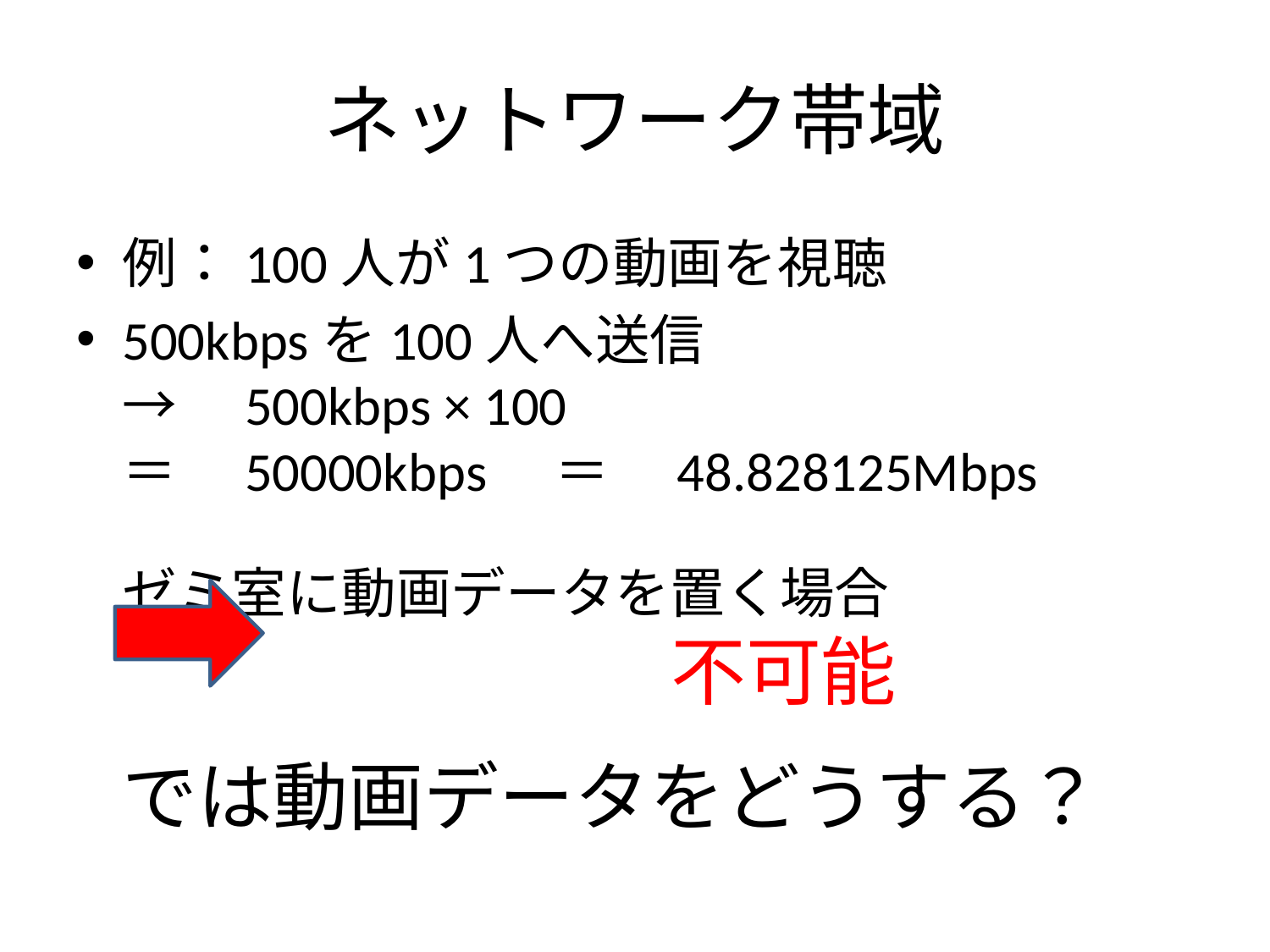

# ネットワーク帯域
例：100人が1つの動画を視聴
500kbpsを100人へ送信
→　500kbps × 100
＝　50000kbps　＝　48.828125Mbps
		ゼミ室に動画データを置く場合
	　　　　　　　　　　不可能
	では動画データをどうする？